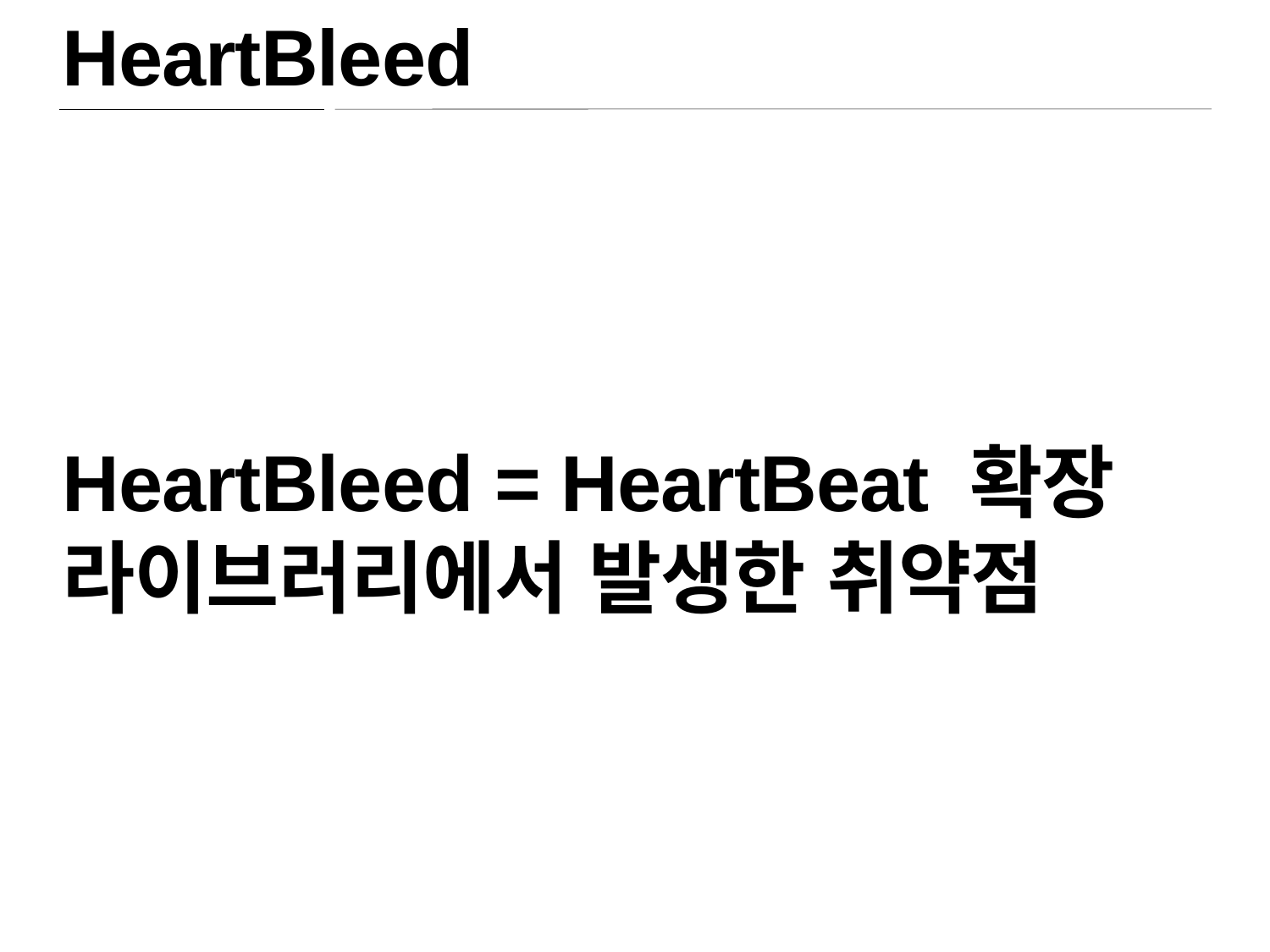

HeartBleed
HeartBleed = HeartBeat 확장 라이브러리에서 발생한 취약점